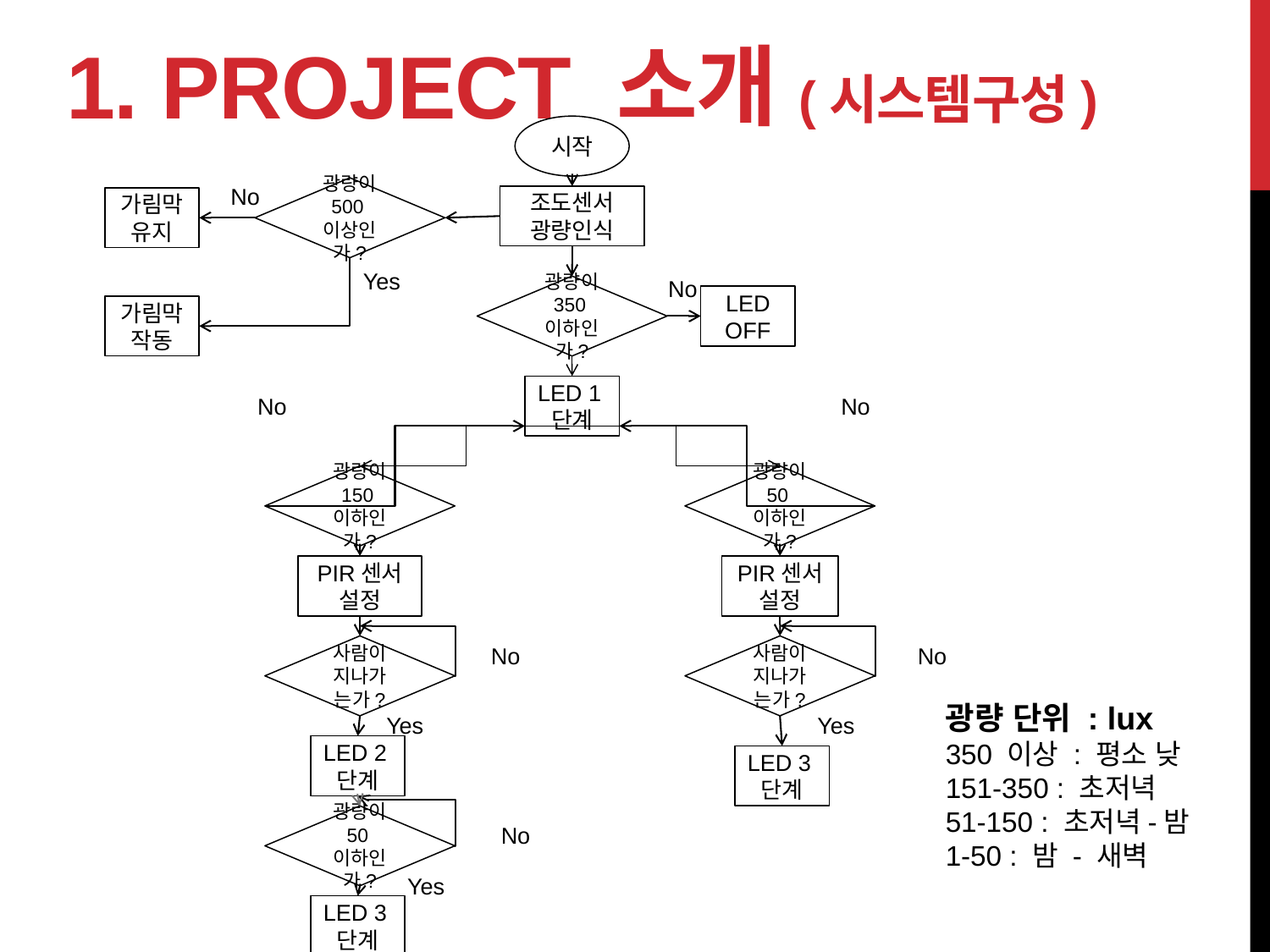

# 1. PROJECT 소개(시스템구성)
시작
No
광량이 500이상인가?
조도센서
광량인식
가림막 유지
Yes
No
광량이 350이하인가?
LED OFF
가림막 작동
LED 1단계
No
No
광량이 150이하인가?
광량이 50이하인가?
PIR센서
설정
PIR센서
설정
No
사람이 지나가는가?
No
사람이 지나가는가?
광량 단위 : lux
350 이상 : 평소 낮
151-350 : 초저녁
51-150 : 초저녁-밤
1-50 : 밤 - 새벽
Yes
Yes
LED 2단계
LED 3단계
광량이 50이하인가?
No
Yes
LED 3단계